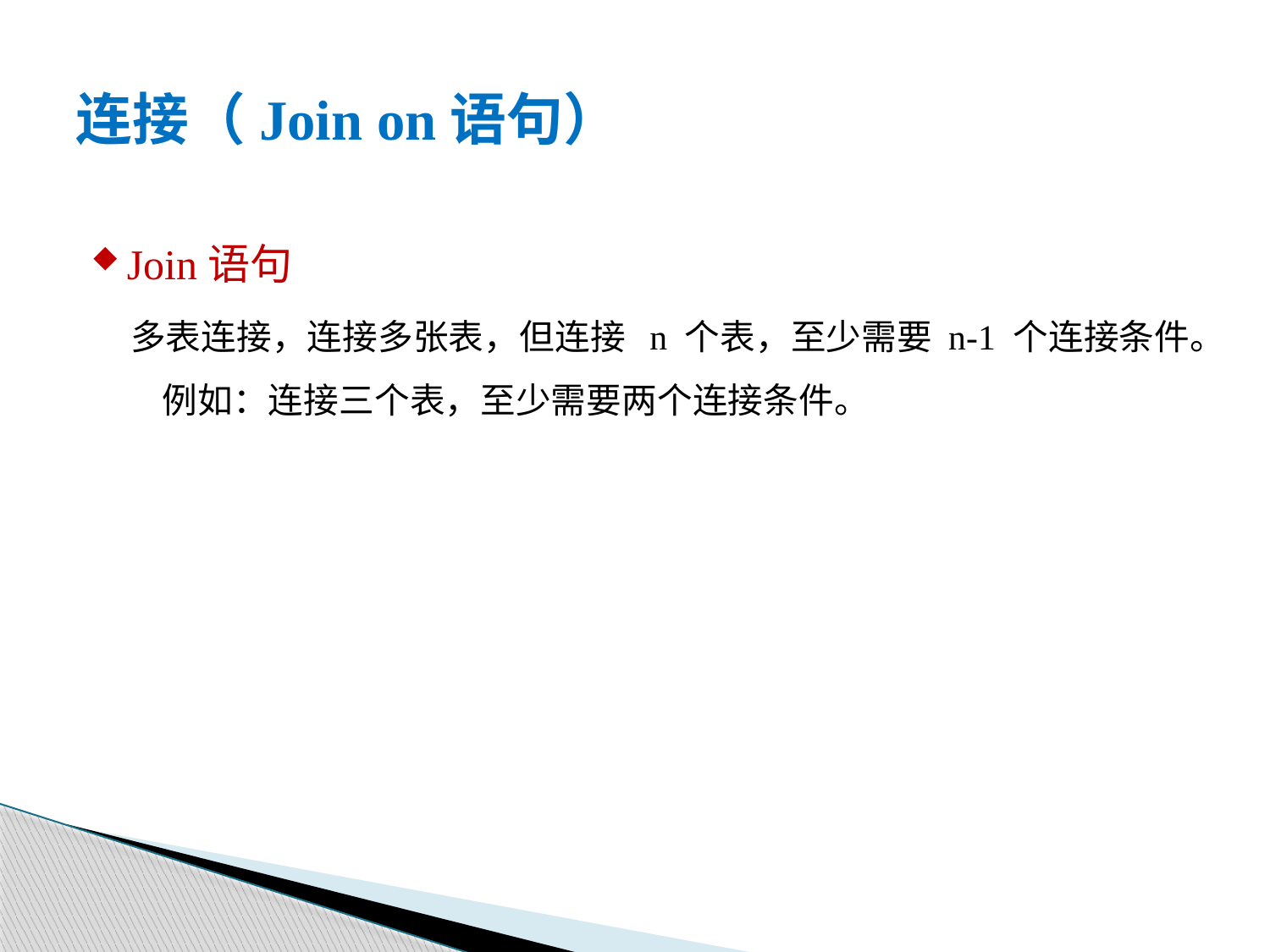

# 连接（Join on语句）
Join语句
多表连接，连接多张表，但连接  n 个表，至少需要 n-1 个连接条件。例如：连接三个表，至少需要两个连接条件。